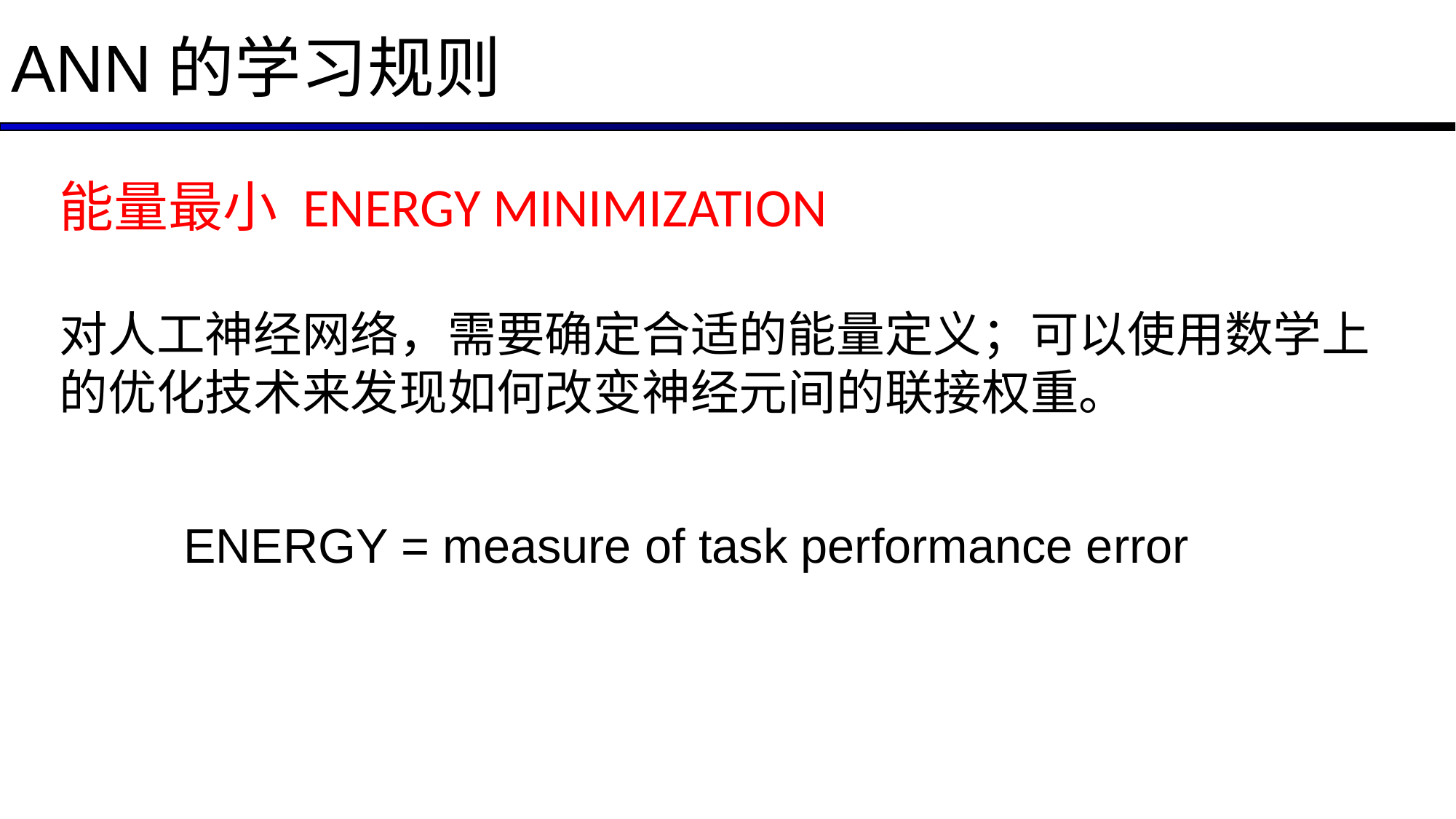

ANN的学习规则
能量最小 ENERGY MINIMIZATION

对人工神经网络，需要确定合适的能量定义；可以使用数学上的优化技术来发现如何改变神经元间的联接权重。
ENERGY = measure of task performance error